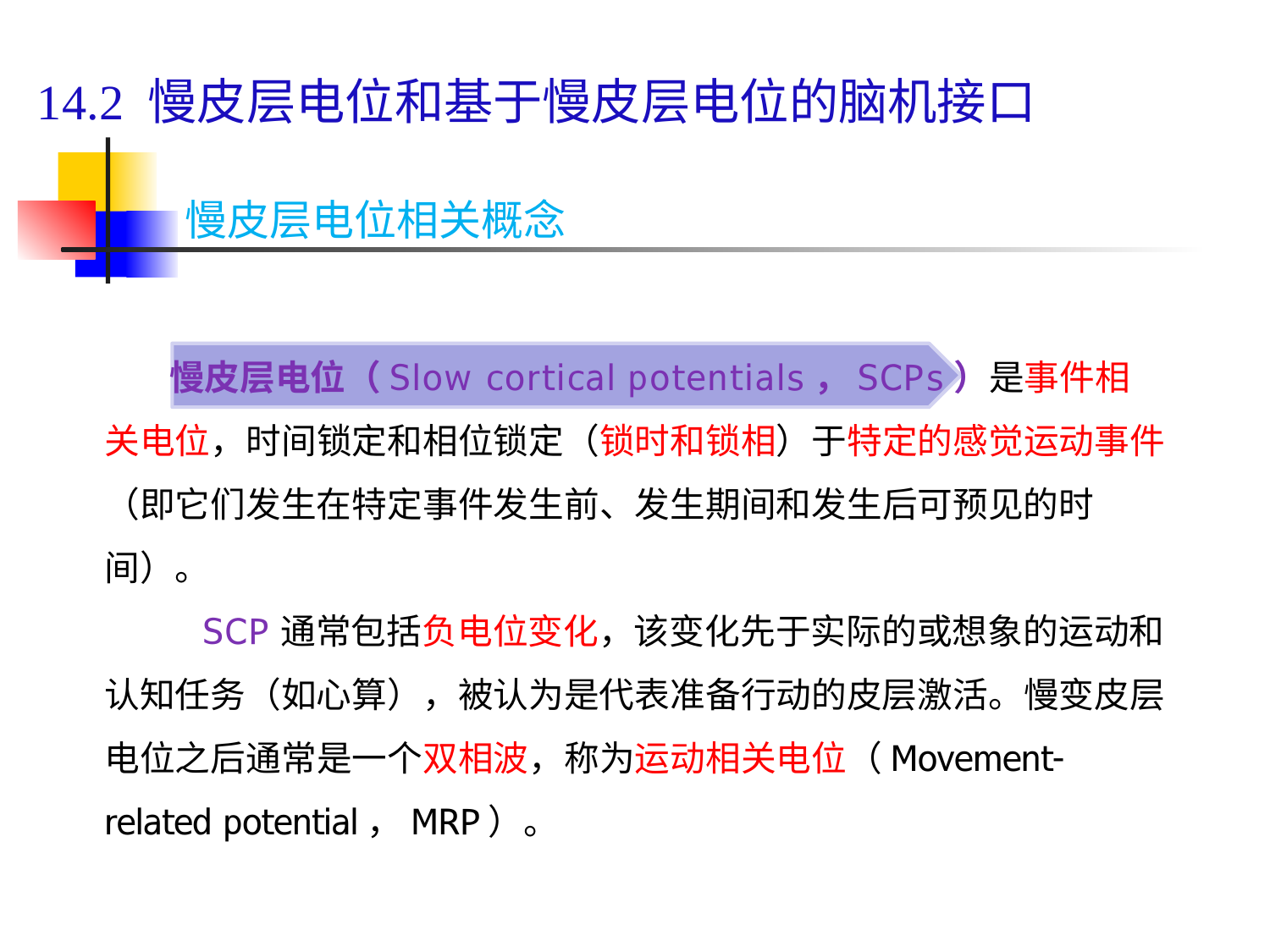

# 14.2 慢皮层电位和基于慢皮层电位的脑机接口
慢皮层电位相关概念
       慢皮层电位（Slow cortical potentials，SCPs）是事件相关电位，时间锁定和相位锁定（锁时和锁相）于特定的感觉运动事件（即它们发生在特定事件发生前、发生期间和发生后可预见的时间）。
         SCP通常包括负电位变化，该变化先于实际的或想象的运动和认知任务（如心算），被认为是代表准备行动的皮层激活。慢变皮层电位之后通常是一个双相波，称为运动相关电位（Movement-related potential，MRP）。

性能比较